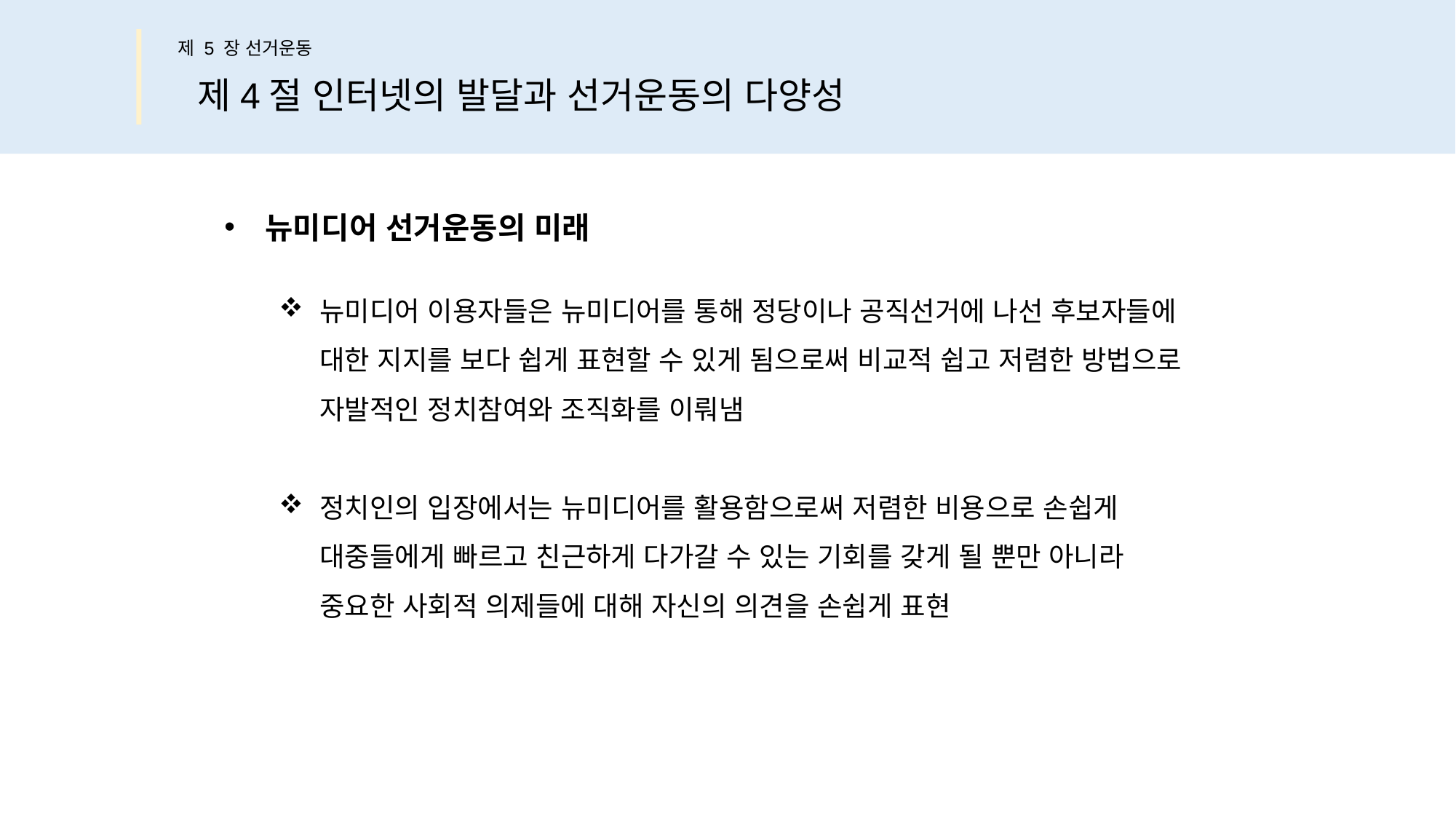

제 5 장 선거운동
제4절 인터넷의 발달과 선거운동의 다양성
뉴미디어 선거운동의 미래

뉴미디어 이용자들은 뉴미디어를 통해 정당이나 공직선거에 나선 후보자들에
대한 지지를 보다 쉽게 표현할 수 있게 됨으로써 비교적 쉽고 저렴한 방법으로
자발적인 정치참여와 조직화를 이뤄냄

정치인의 입장에서는 뉴미디어를 활용함으로써 저렴한 비용으로 손쉽게
대중들에게 빠르고 친근하게 다가갈 수 있는 기회를 갖게 될 뿐만 아니라
중요한 사회적 의제들에 대해 자신의 의견을 손쉽게 표현